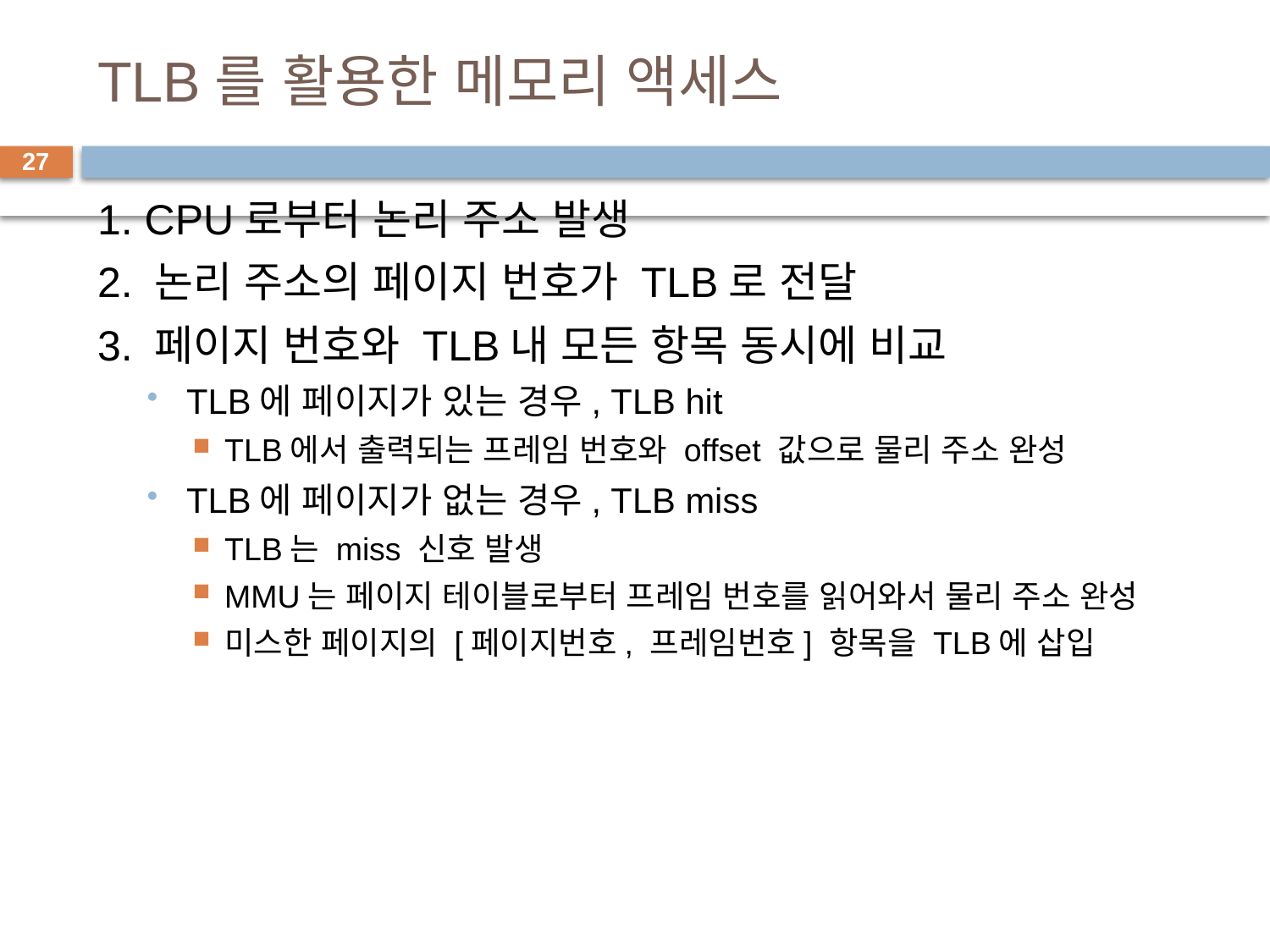

# TLB를 활용한 메모리 액세스
27
1. CPU로부터 논리 주소 발생
2. 논리 주소의 페이지 번호가 TLB로 전달
3. 페이지 번호와 TLB내 모든 항목 동시에 비교
TLB에 페이지가 있는 경우, TLB hit
TLB에서 출력되는 프레임 번호와 offset 값으로 물리 주소 완성
TLB에 페이지가 없는 경우, TLB miss
TLB는 miss 신호 발생
MMU는 페이지 테이블로부터 프레임 번호를 읽어와서 물리 주소 완성
미스한 페이지의 [페이지번호, 프레임번호] 항목을 TLB에 삽입